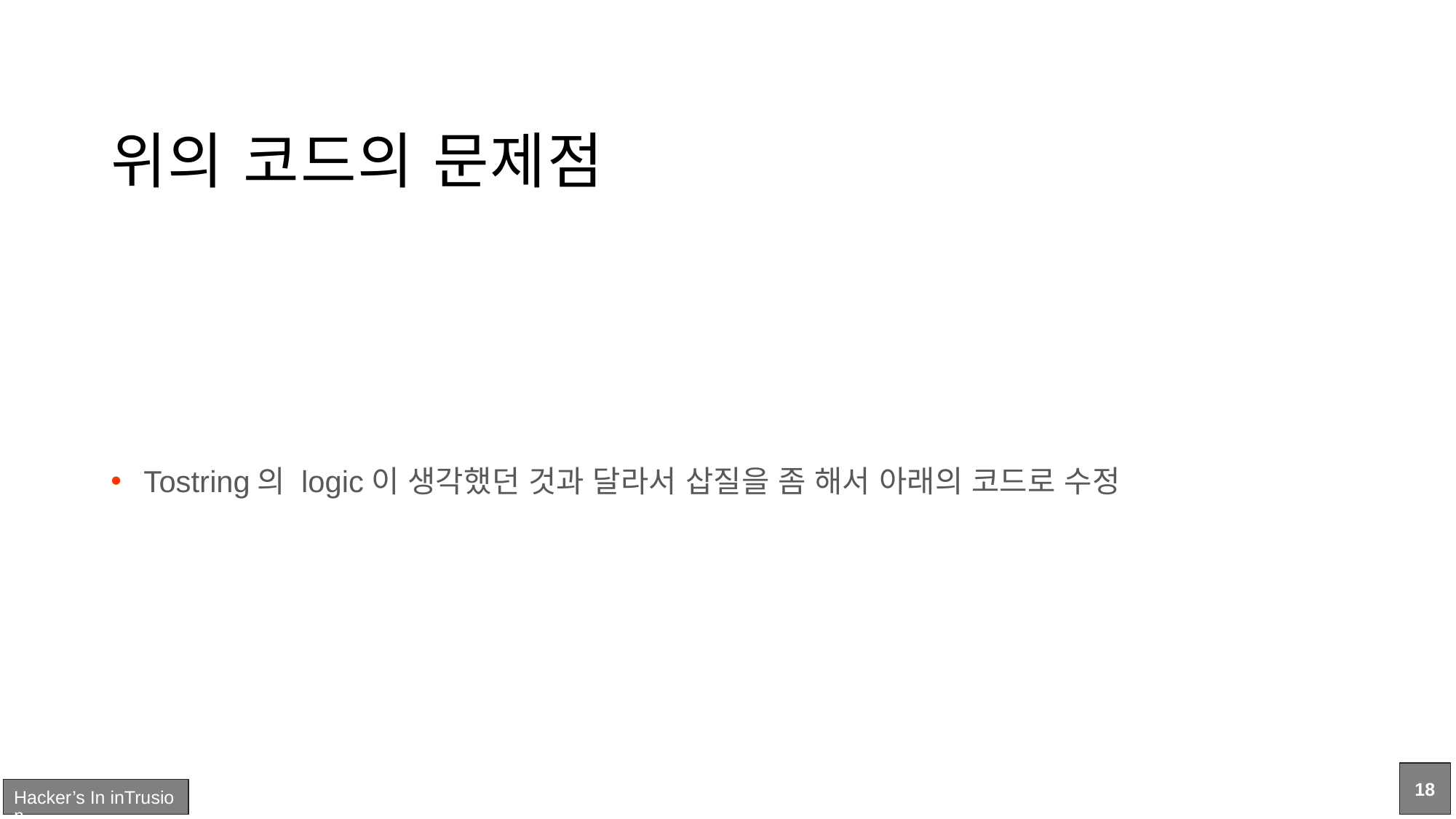

# 위의 코드의 문제점
Tostring의 logic이 생각했던 것과 달라서 삽질을 좀 해서 아래의 코드로 수정
18
Hacker’s In inTrusion